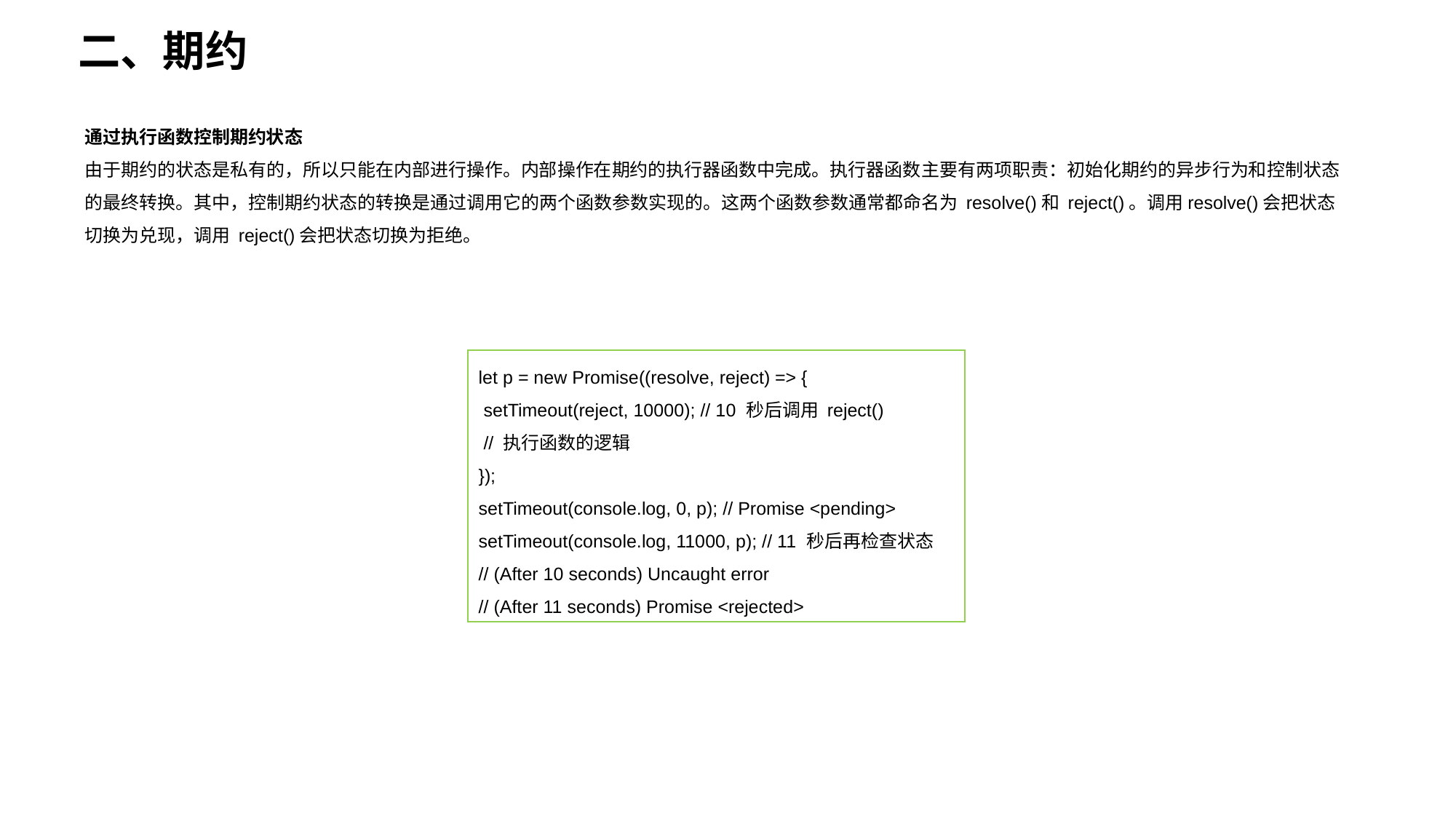

二、期约
通过执行函数控制期约状态
由于期约的状态是私有的，所以只能在内部进行操作。内部操作在期约的执行器函数中完成。执行器函数主要有两项职责：初始化期约的异步行为和控制状态的最终转换。其中，控制期约状态的转换是通过调用它的两个函数参数实现的。这两个函数参数通常都命名为 resolve()和 reject()。调用resolve()会把状态切换为兑现，调用 reject()会把状态切换为拒绝。
let p = new Promise((resolve, reject) => {
 setTimeout(reject, 10000); // 10 秒后调用 reject()
 // 执行函数的逻辑
});
setTimeout(console.log, 0, p); // Promise <pending>
setTimeout(console.log, 11000, p); // 11 秒后再检查状态
// (After 10 seconds) Uncaught error
// (After 11 seconds) Promise <rejected>